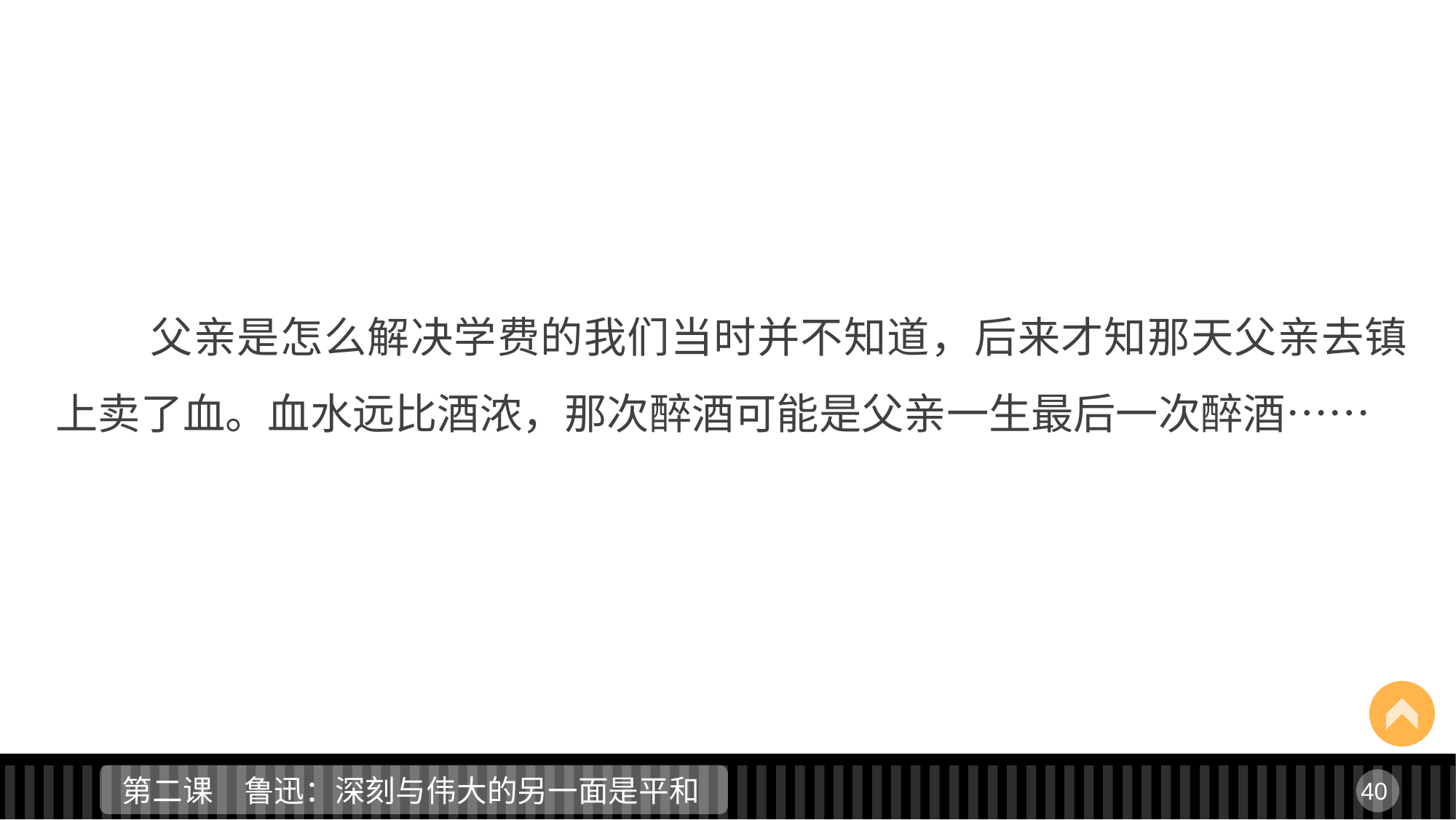

父亲是怎么解决学费的我们当时并不知道，后来才知那天父亲去镇上卖了血。血水远比酒浓，那次醉酒可能是父亲一生最后一次醉酒……